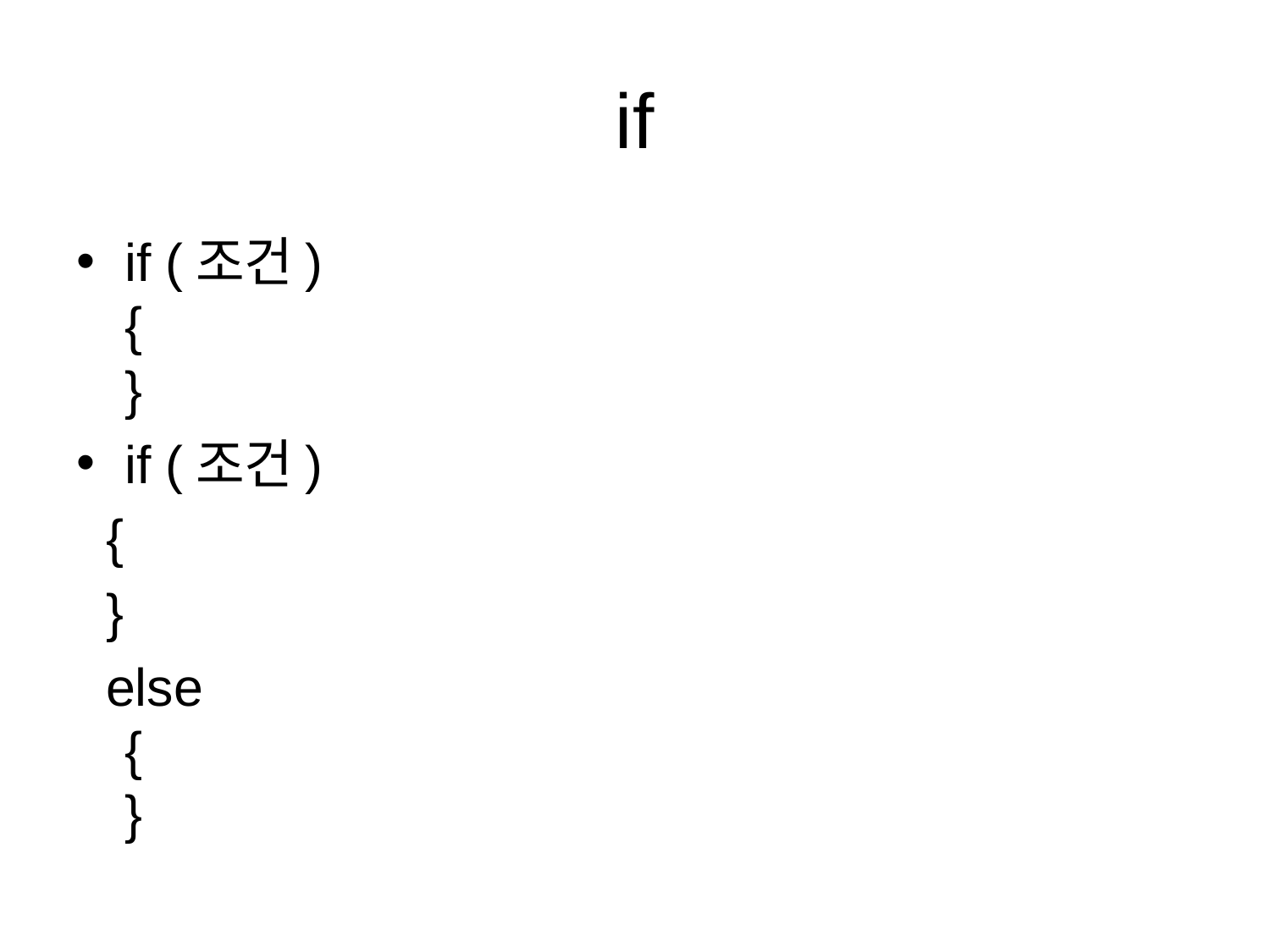

# if
if (조건)
{
}
if (조건)
  {
  }
  else
{
}